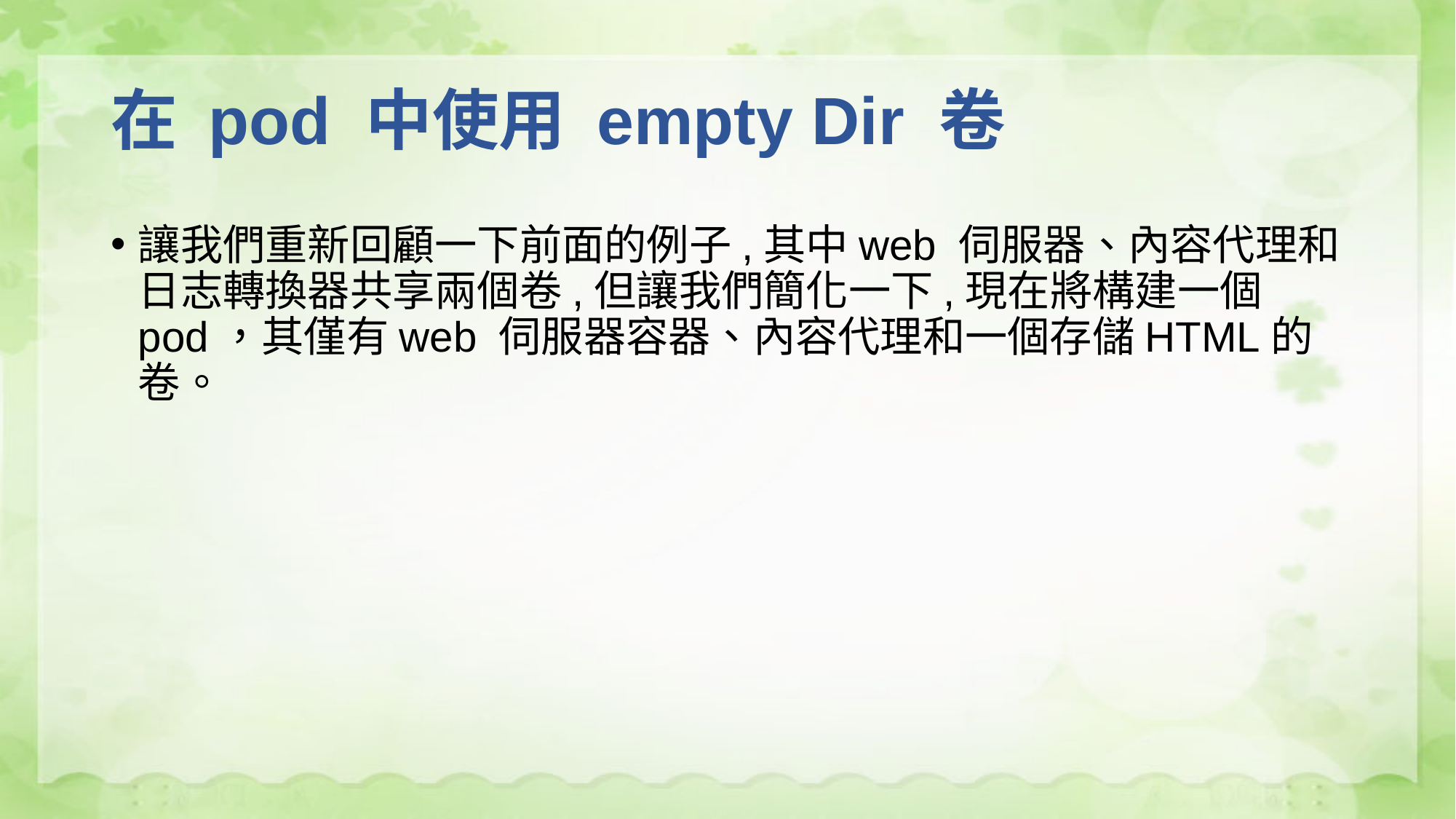

# 在 pod 中使用 empty Dir 卷
讓我們重新回顧一下前面的例子,其中web 伺服器、內容代理和日志轉換器共享兩個卷,但讓我們簡化一下,現在將構建一個pod，其僅有web 伺服器容器、內容代理和一個存儲HTML的卷。